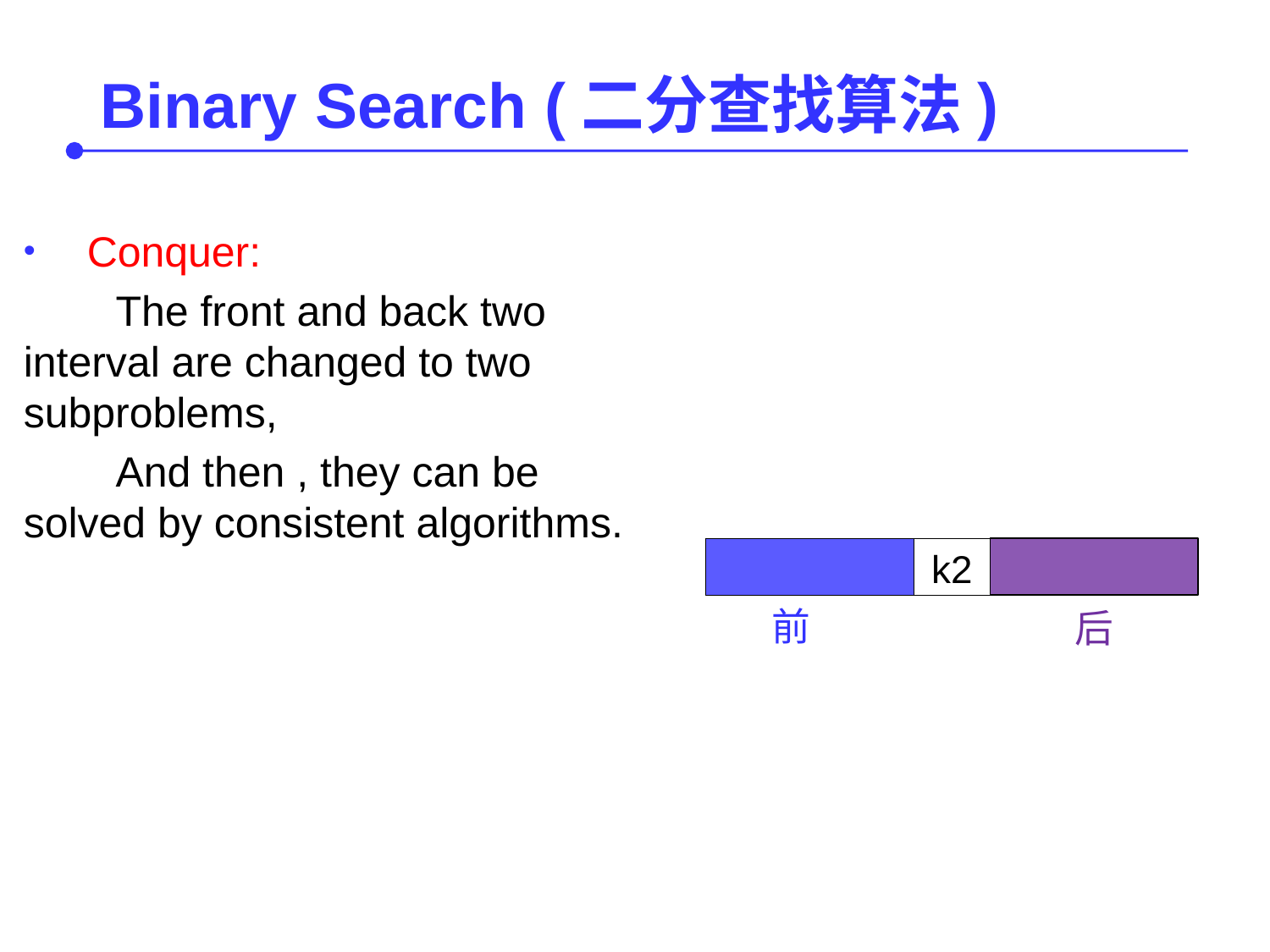

Binary Search (二分查找算法)
Conquer:
The front and back two interval are changed to two subproblems,
And then , they can be solved by consistent algorithms.

k2
前
后
12